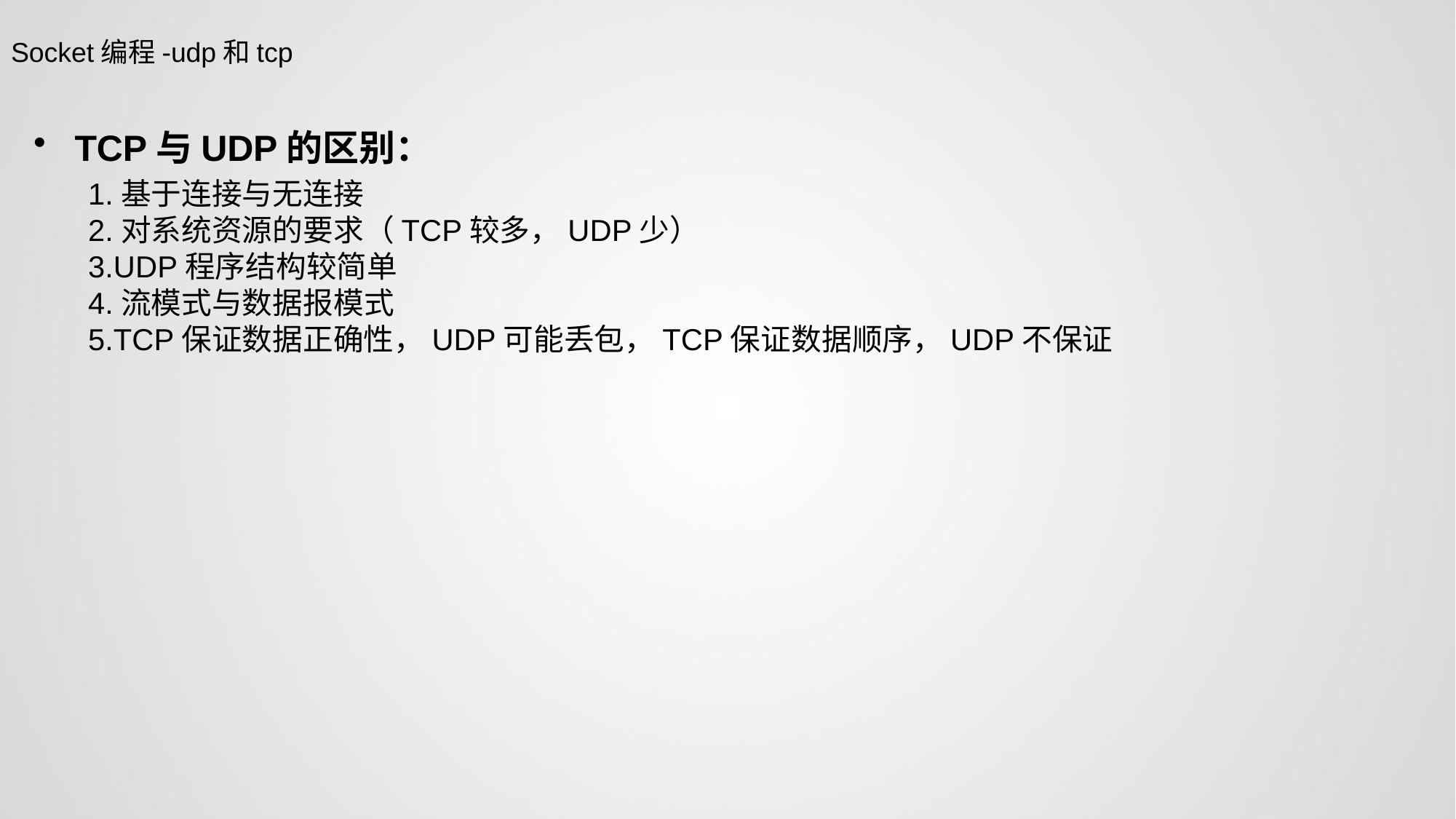

Socket编程-udp和tcp
TCP与UDP的区别：
1.基于连接与无连接
2.对系统资源的要求（TCP较多，UDP少）
3.UDP程序结构较简单
4.流模式与数据报模式
5.TCP保证数据正确性，UDP可能丢包，TCP保证数据顺序，UDP不保证